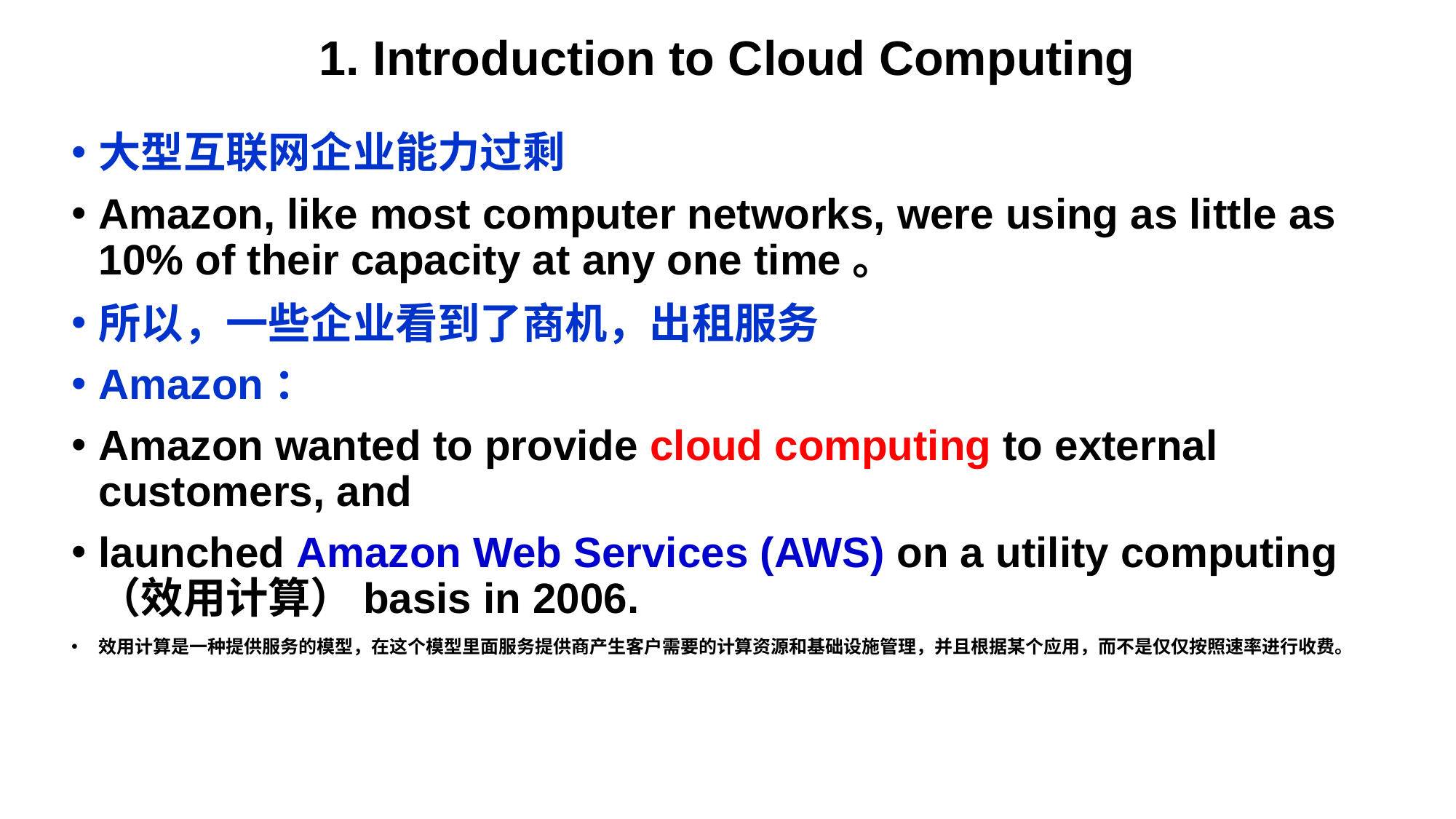

1. Introduction to Cloud Computing
大型互联网企业能力过剩
Amazon, like most computer networks, were using as little as 10% of their capacity at any one time。
所以，一些企业看到了商机，出租服务
Amazon：
Amazon wanted to provide cloud computing to external customers, and
launched Amazon Web Services (AWS) on a utility computing （效用计算）basis in 2006.
效用计算是一种提供服务的模型，在这个模型里面服务提供商产生客户需要的计算资源和基础设施管理，并且根据某个应用，而不是仅仅按照速率进行收费。